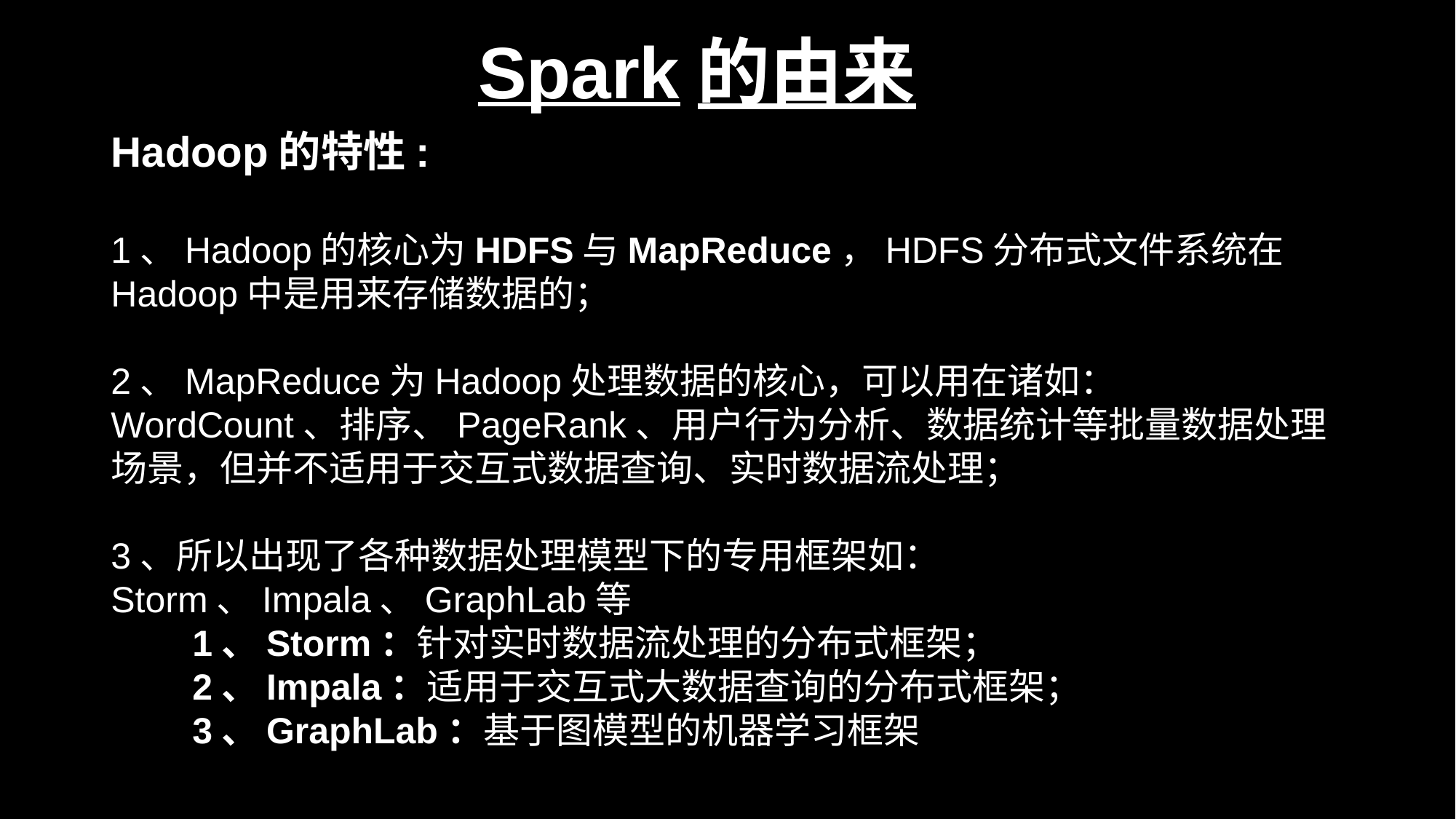

Spark的由来
Hadoop的特性:

1、Hadoop的核心为HDFS与MapReduce，HDFS分布式文件系统在Hadoop中是用来存储数据的；

2、MapReduce为Hadoop处理数据的核心，可以用在诸如：WordCount、排序、PageRank、用户行为分析、数据统计等批量数据处理场景，但并不适用于交互式数据查询、实时数据流处理；
3、所以出现了各种数据处理模型下的专用框架如：Storm、Impala、GraphLab等
　　1、Storm：针对实时数据流处理的分布式框架；
　　2、Impala：适用于交互式大数据查询的分布式框架；
　　3、GraphLab：基于图模型的机器学习框架